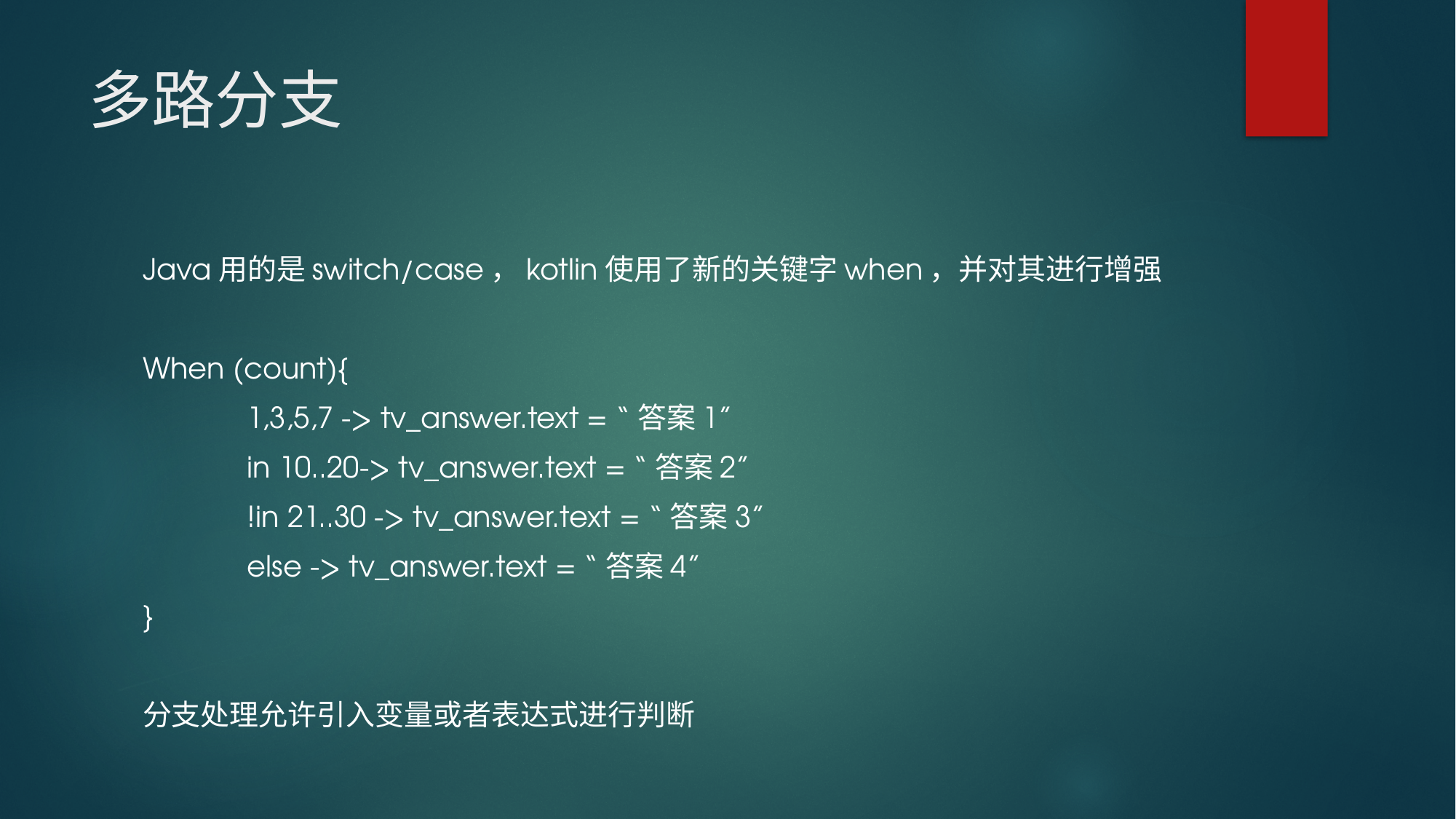

# 多路分支
Java用的是switch/case，kotlin使用了新的关键字when，并对其进行增强

When (count){
	1,3,5,7 -> tv_answer.text = “答案1”
	in 10..20-> tv_answer.text = “答案2”
	!in 21..30 -> tv_answer.text = “答案3”
	else -> tv_answer.text = “答案4”
}

分支处理允许引入变量或者表达式进行判断